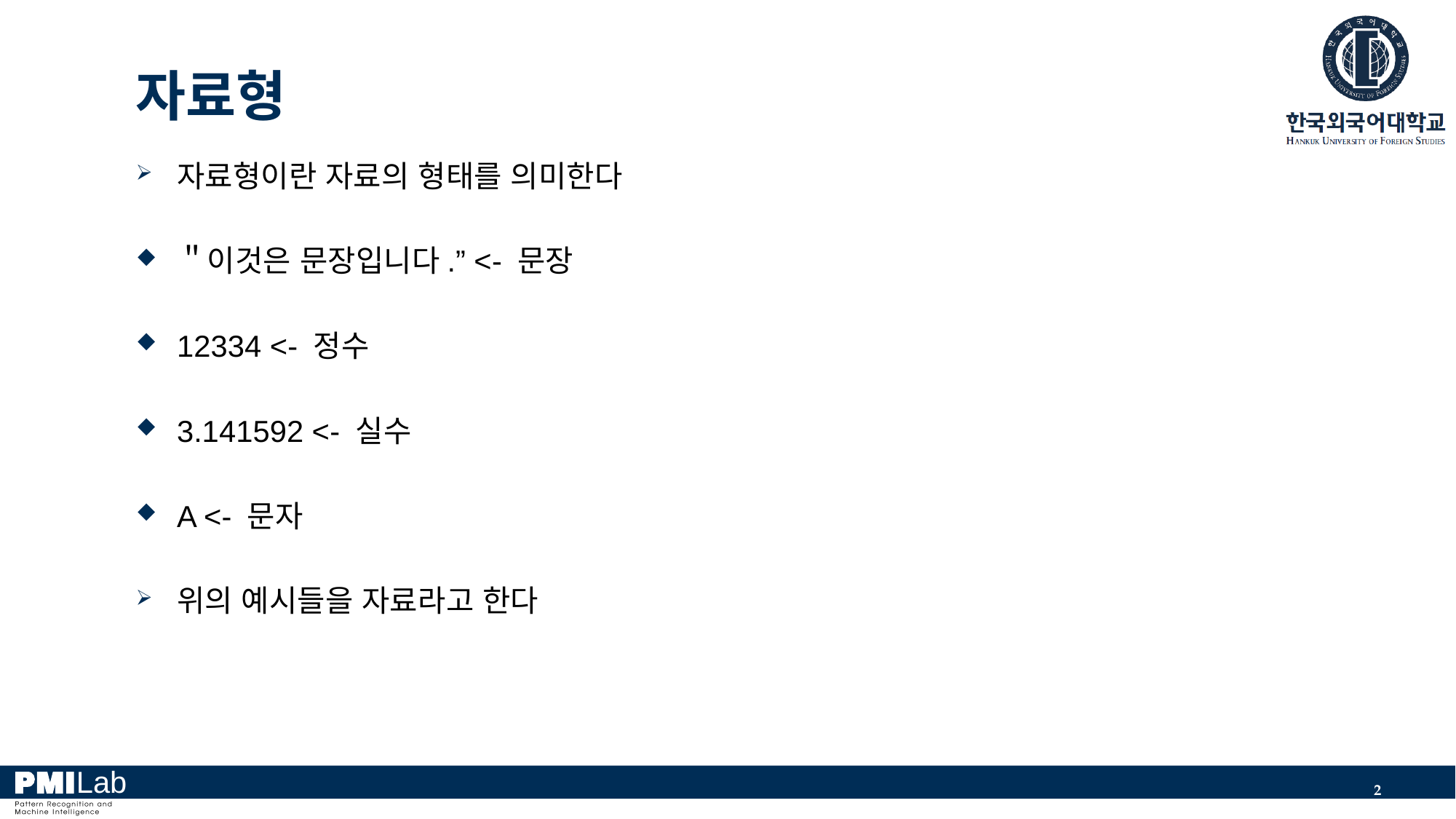

# 자료형
자료형이란 자료의 형태를 의미한다

＂이것은 문장입니다.” <- 문장

12334 <- 정수

3.141592 <- 실수

A <- 문자

위의 예시들을 자료라고 한다
2